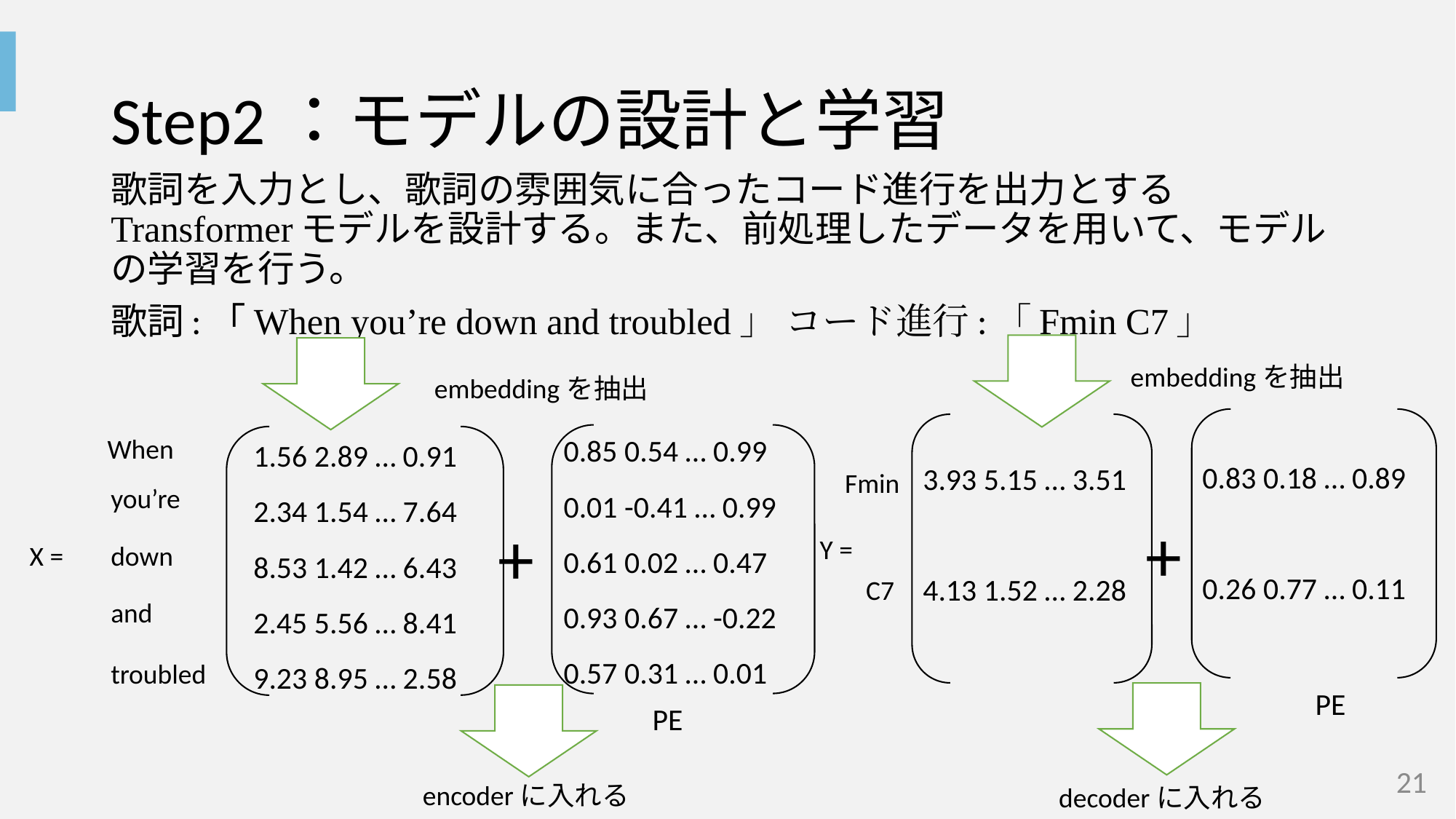

# Step2：モデルの設計と学習
歌詞を入力とし、歌詞の雰囲気に合ったコード進行を出力とするTransformerモデルを設計する。また、前処理したデータを用いて、モデルの学習を行う。
歌詞:「When you’re down and troubled」 コード進行:「Fmin C7」

embeddingを抽出
embeddingを抽出

0.85 0.54 … 0.99

0.01 -0.41 … 0.99

0.61 0.02 … 0.47

0.93 0.67 … -0.22

0.57 0.31 … 0.01
When

1.56 2.89 … 0.91

2.34 1.54 … 7.64

8.53 1.42 … 6.43

2.45 5.56 … 8.41

9.23 8.95 … 2.58
0.83 0.18 … 0.89

0.26 0.77 … 0.11
3.93 5.15 … 3.51

4.13 1.52 … 2.28
Fmin
you’re
+
+
Y =
X =
down
C7
and
troubled
PE

PE
21
 encoderに入れる
 decoderに入れる